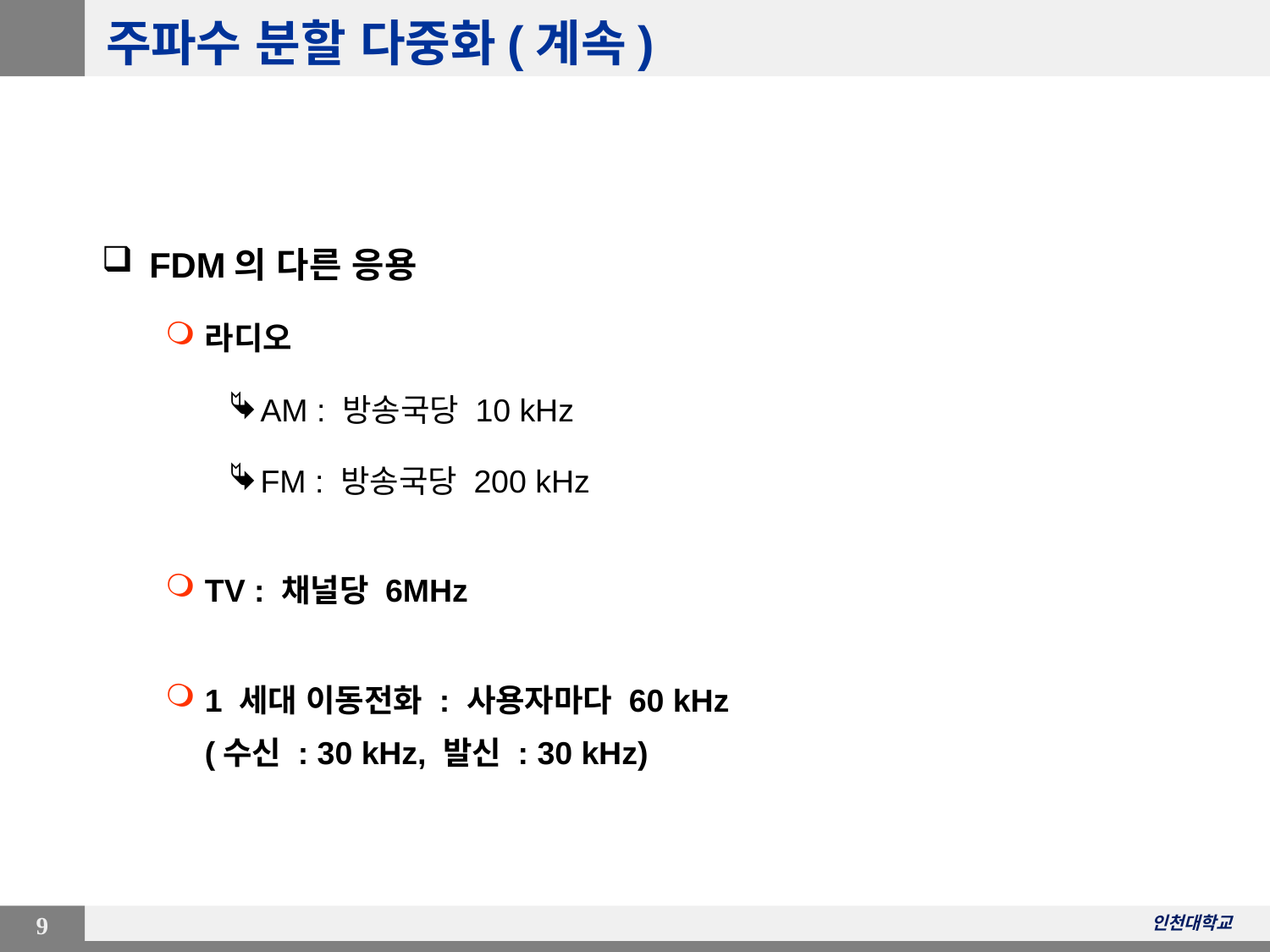

# 주파수 분할 다중화(계속)
FDM의 다른 응용
라디오
AM : 방송국당 10 kHz
FM : 방송국당 200 kHz
TV : 채널당 6MHz
1 세대 이동전화 : 사용자마다 60 kHz
	(수신 : 30 kHz, 발신 : 30 kHz)